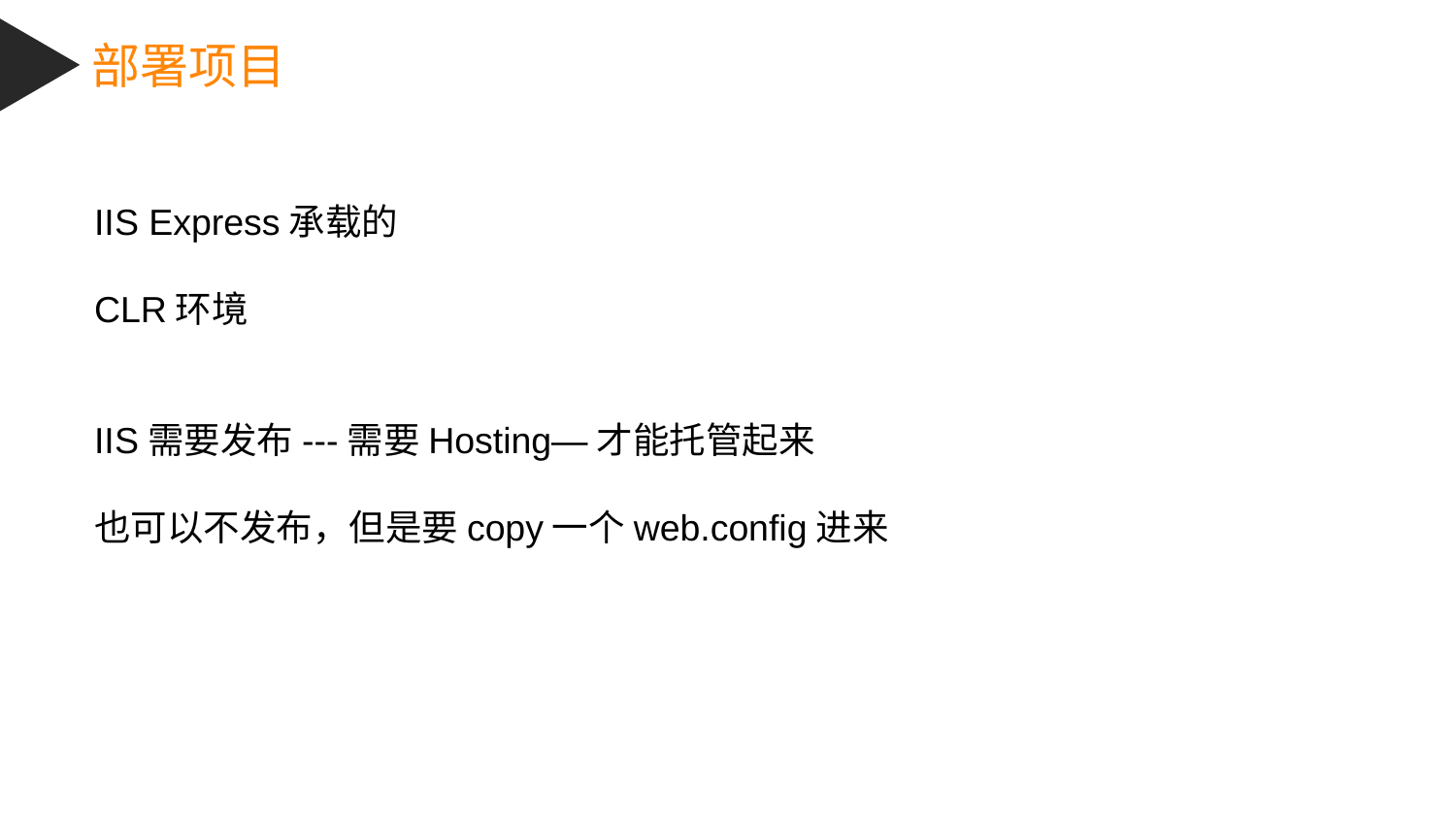

部署项目
IIS Express承载的

CLR环境

IIS需要发布---需要Hosting—才能托管起来

也可以不发布，但是要copy一个web.config进来